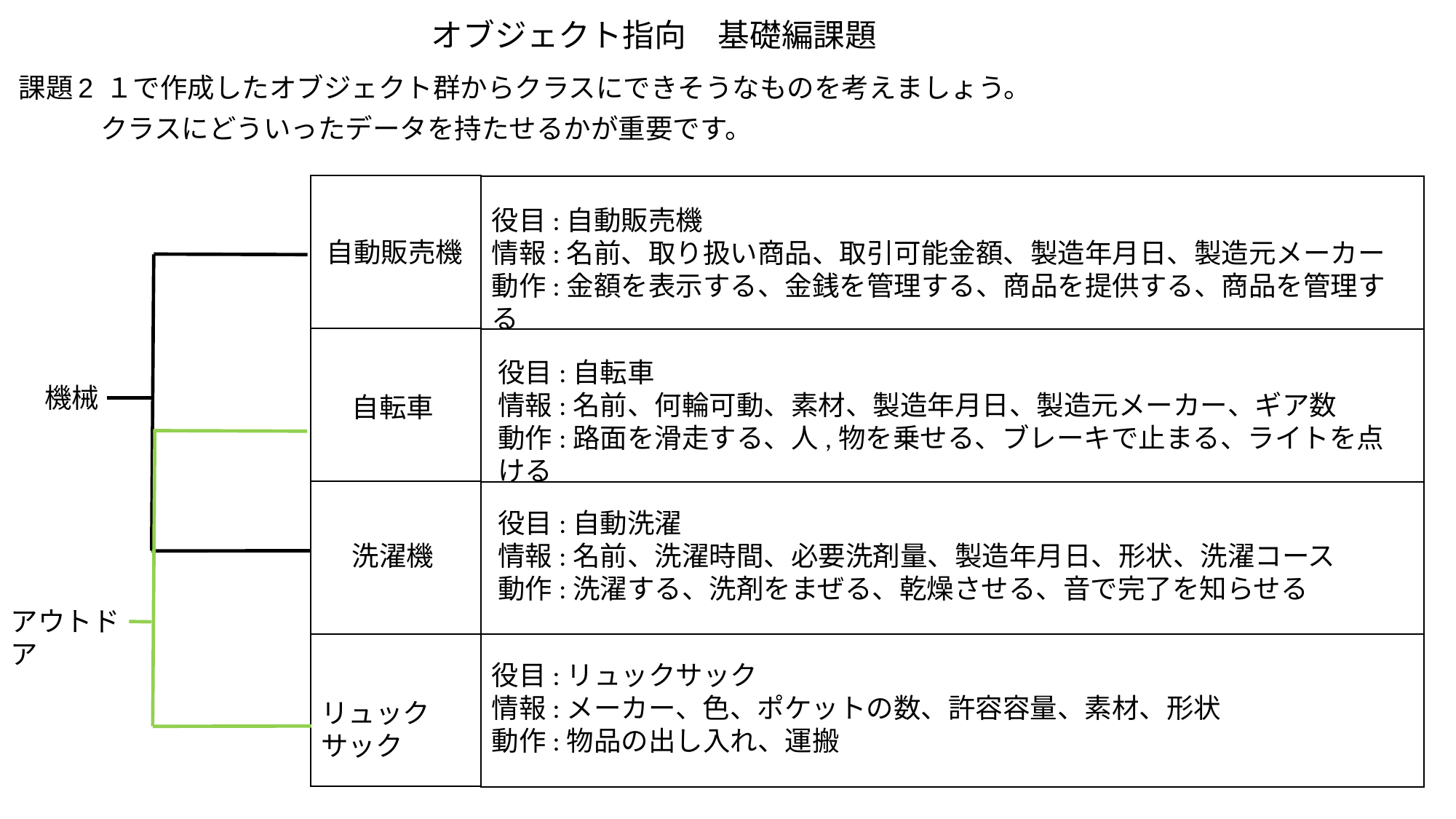

オブジェクト指向　基礎編課題
課題2 １で作成したオブジェクト群からクラスにできそうなものを考えましょう。
　　　クラスにどういったデータを持たせるかが重要です。

役目:自動販売機
情報:名前、取り扱い商品、取引可能金額、製造年月日、製造元メーカー
動作:金額を表示する、金銭を管理する、商品を提供する、商品を管理する
自動販売機

役目:自転車
情報:名前、何輪可動、素材、製造年月日、製造元メーカー、ギア数
動作:路面を滑走する、人,物を乗せる、ブレーキで止まる、ライトを点ける
機械
自転車

役目:自動洗濯
情報:名前、洗濯時間、必要洗剤量、製造年月日、形状、洗濯コース
動作:洗濯する、洗剤をまぜる、乾燥させる、音で完了を知らせる
洗濯機
アウトドア

役目:リュックサック
情報:メーカー、色、ポケットの数、許容容量、素材、形状
動作:物品の出し入れ、運搬
リュックサック